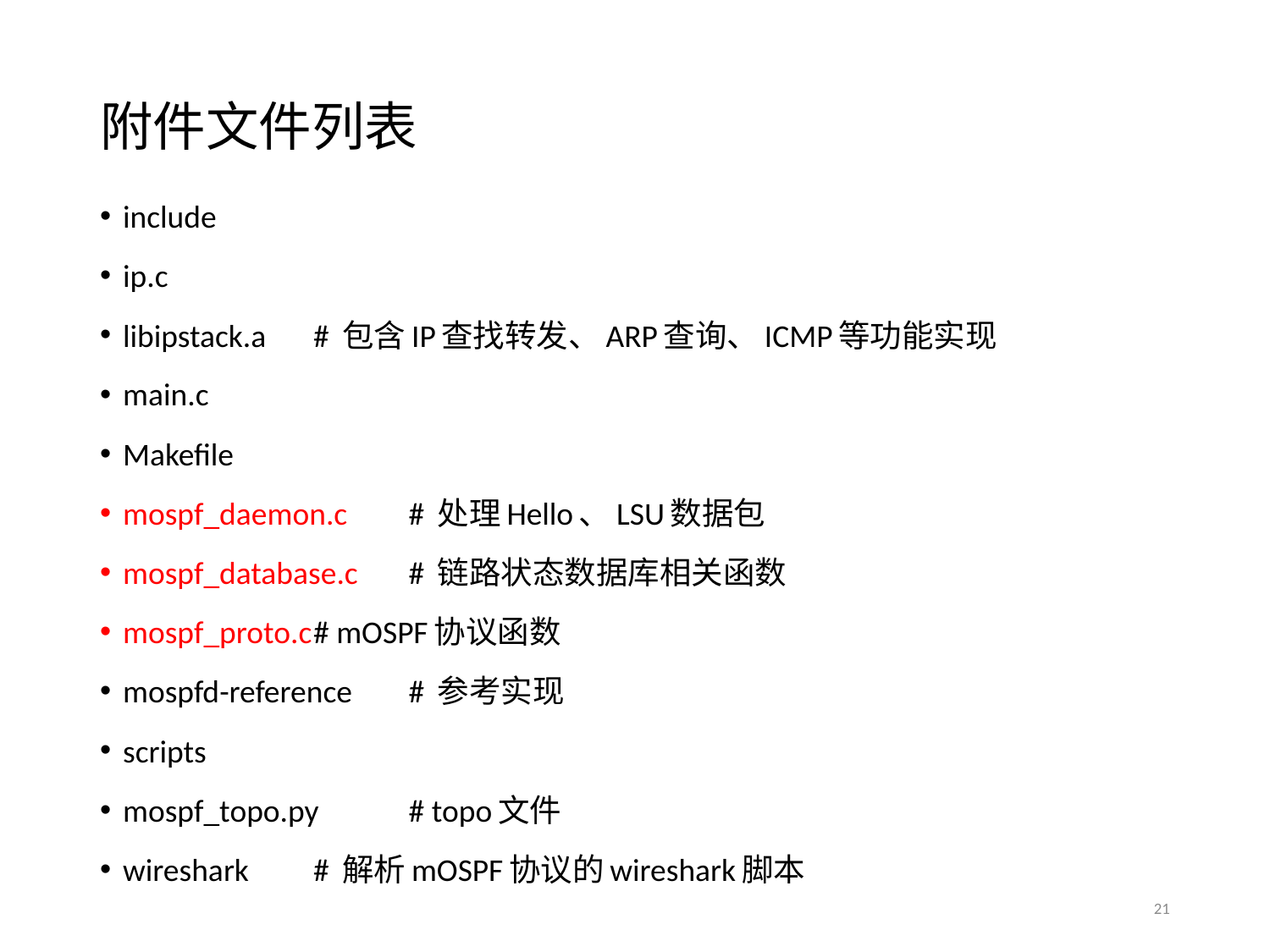

# 附件文件列表
include
ip.c
libipstack.a			# 包含IP查找转发、ARP查询、ICMP等功能实现
main.c
Makefile
mospf_daemon.c		# 处理Hello、LSU数据包
mospf_database.c		# 链路状态数据库相关函数
mospf_proto.c		# mOSPF协议函数
mospfd-reference		# 参考实现
scripts
mospf_topo.py		# topo文件
wireshark			# 解析mOSPF协议的wireshark脚本

21